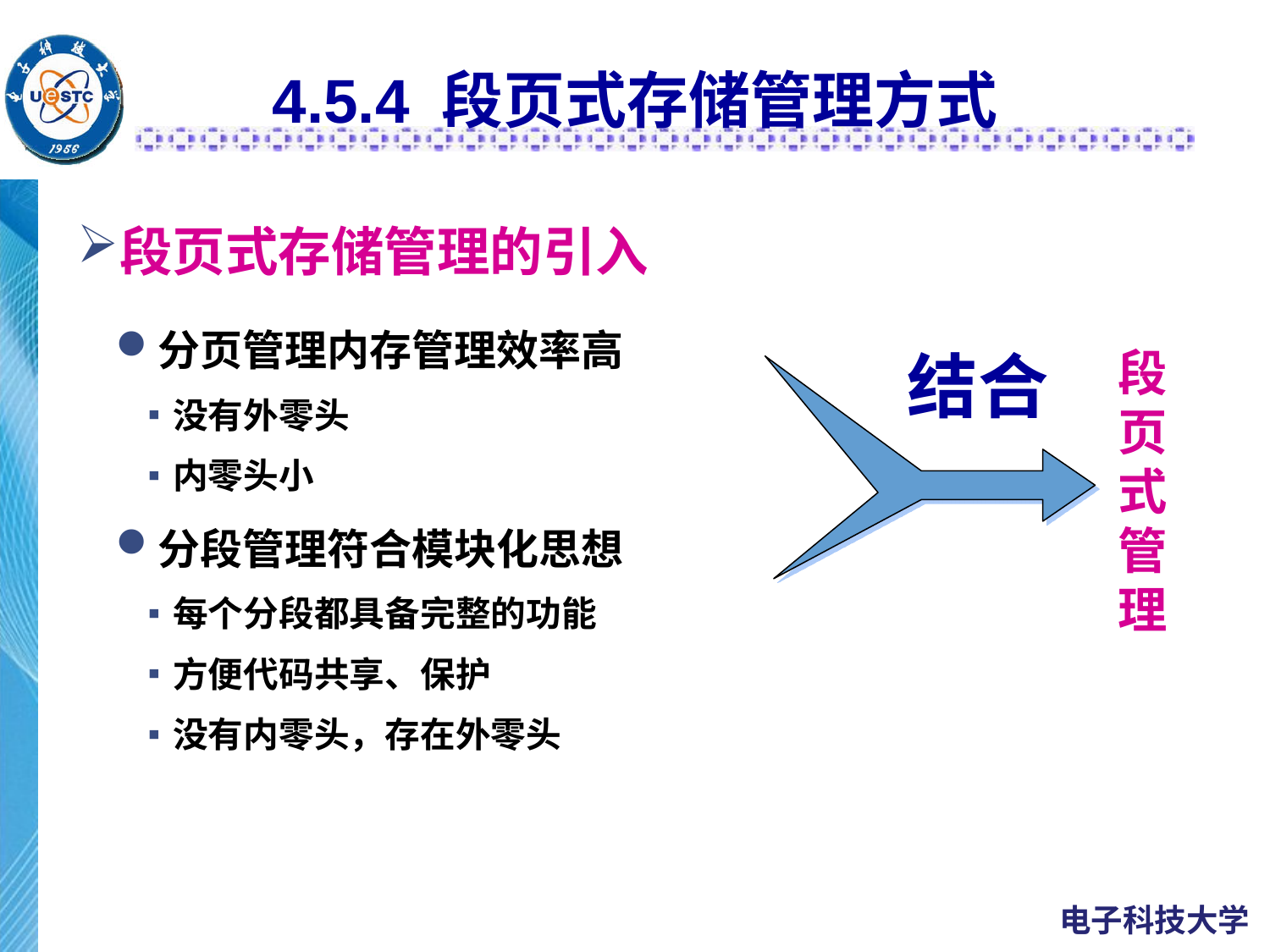

# 4.5.4 段页式存储管理方式
段页式存储管理的引入
分页管理内存管理效率高
没有外零头
内零头小
分段管理符合模块化思想
每个分段都具备完整的功能
方便代码共享、保护
没有内零头，存在外零头

结合
段
页
式
管
理